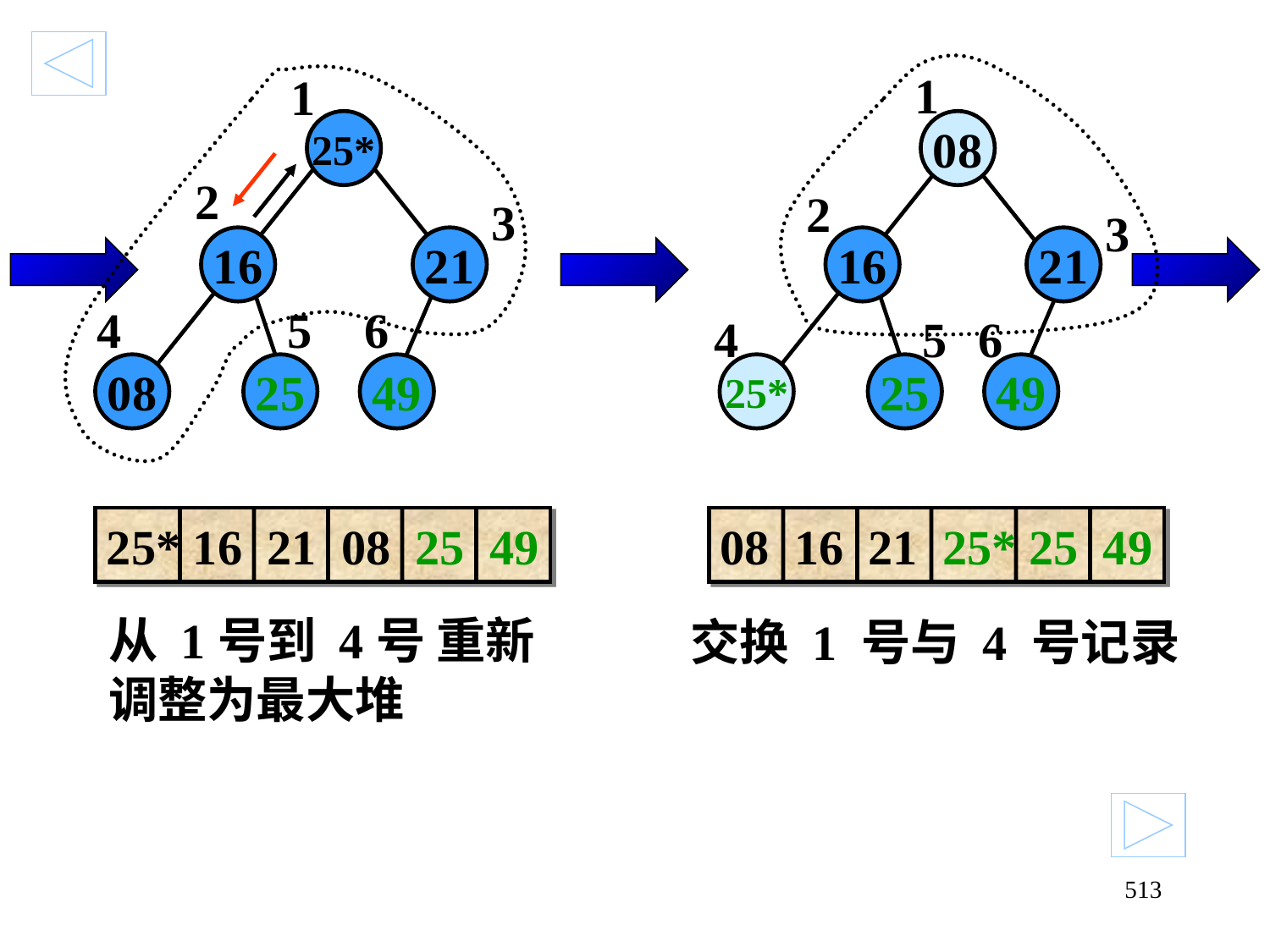

1
08

2
3
16
21

4
5
6
25*
25
49

1
25*

2

3
16
21

4
5
6
08
25
49

25* 16  21  08  25  49

08  16  21  25* 25  49

交换 1 号与 4 号记录
从 1号到 4号 重新
调整为最大堆

513